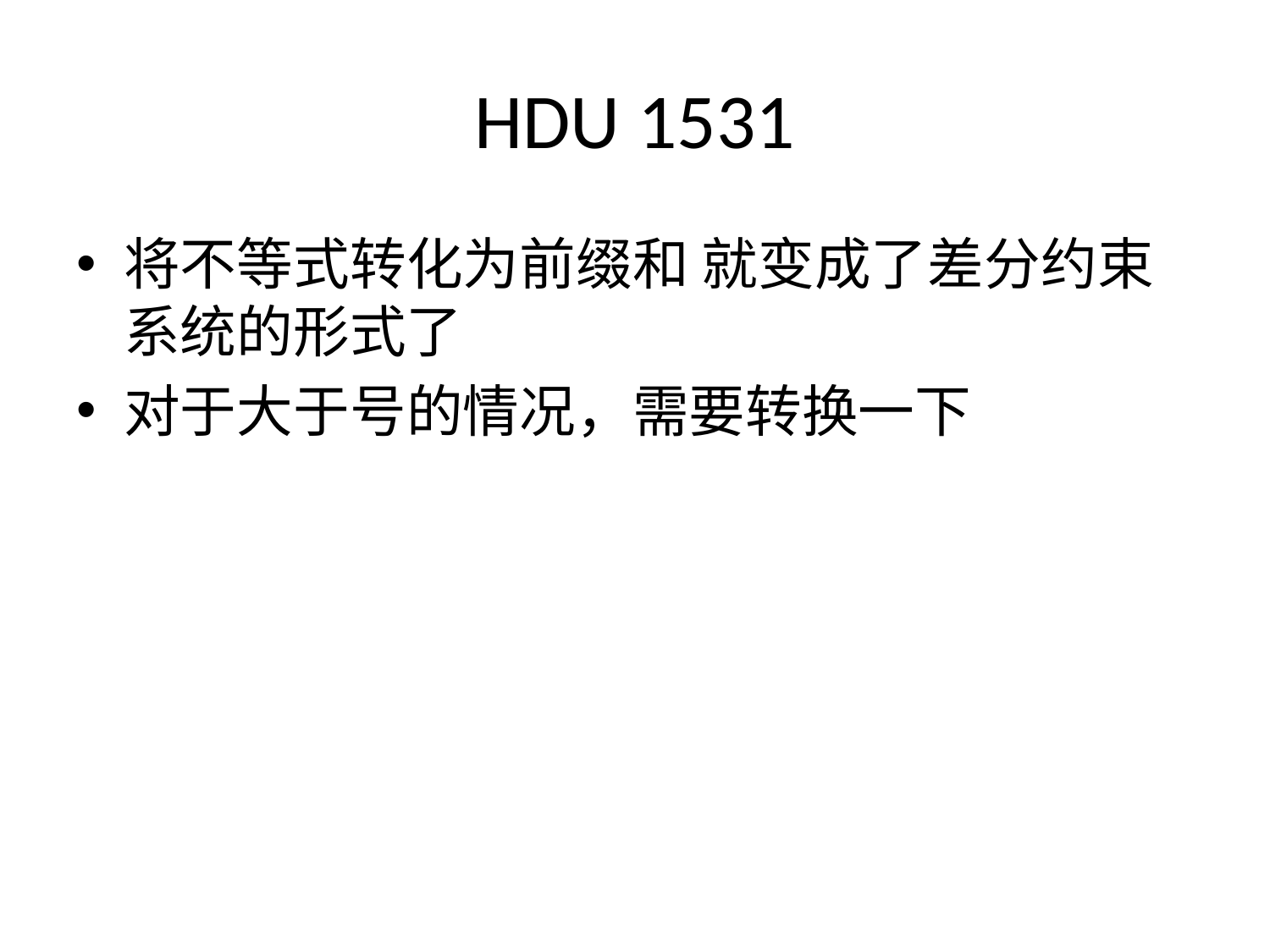

# HDU 1531
将不等式转化为前缀和 就变成了差分约束系统的形式了
对于大于号的情况，需要转换一下